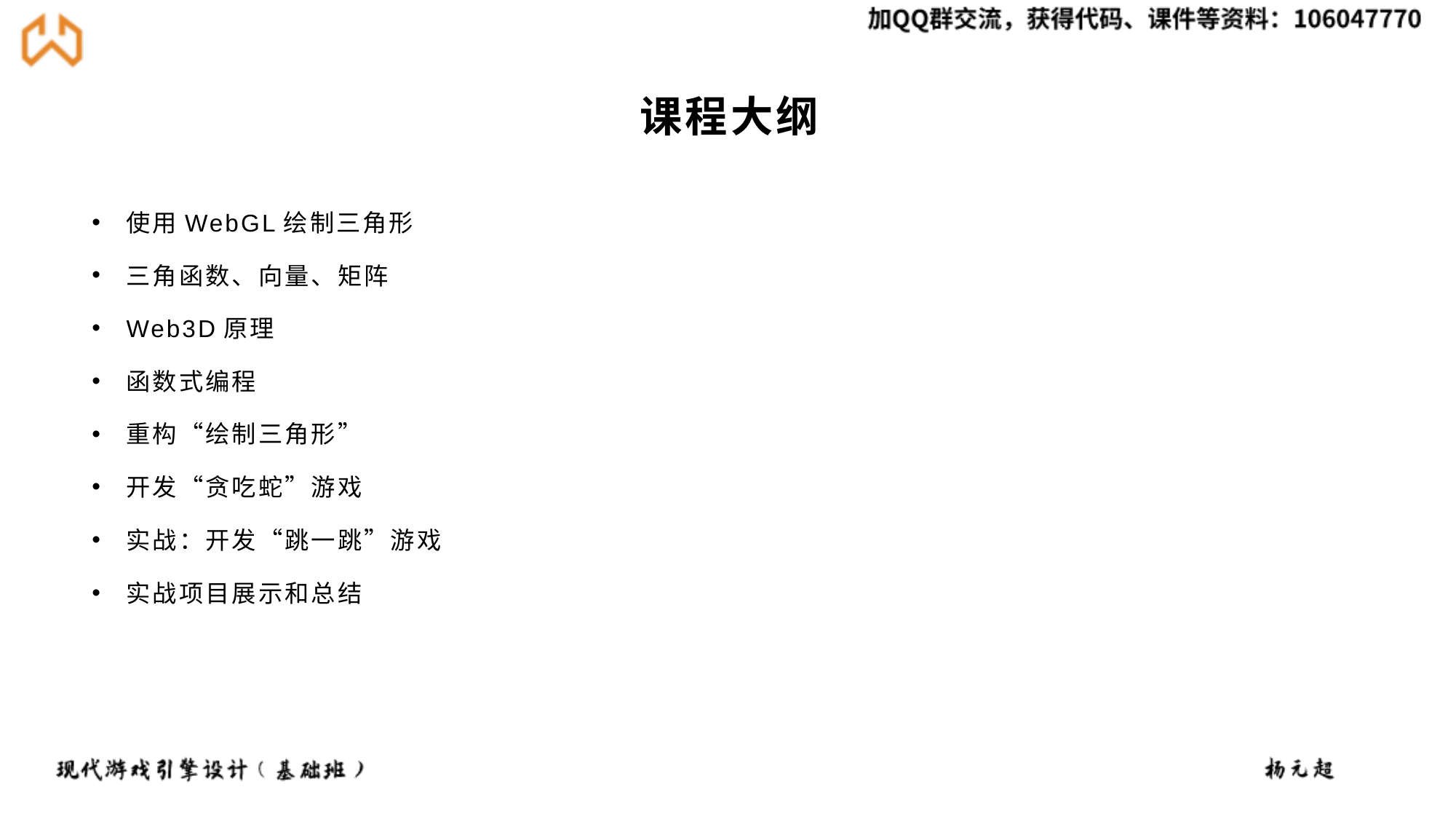

# 课程大纲
使用WebGL绘制三角形
三角函数、向量、矩阵
Web3D原理
函数式编程
重构“绘制三角形”
开发“贪吃蛇”游戏
实战：开发“跳一跳”游戏
实战项目展示和总结